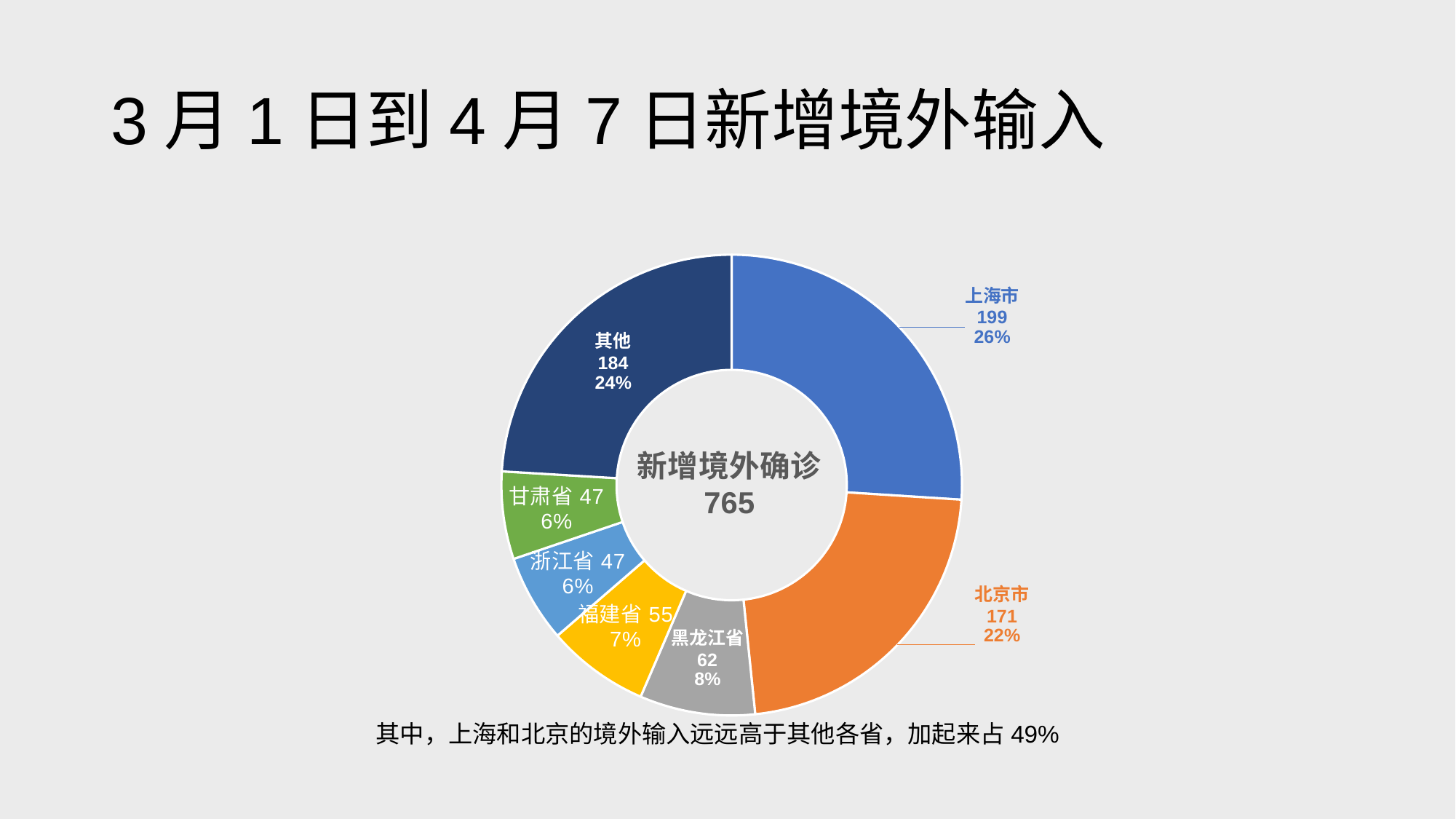

# 3月1日到4月7日新增境外输入

### Chart: 新增境外确诊
765

| Category |  |
|---|---|
| 上海市 | 199.0 |
| 北京市 | 171.0 |
| 黑龙江省 | 62.0 |
| 福建省 | 55.0 |
| 浙江省 | 47.0 |
| 甘肃省 | 47.0 |
| 其他 | 184.0 |
其中，上海和北京的境外输入远远高于其他各省，加起来占49%